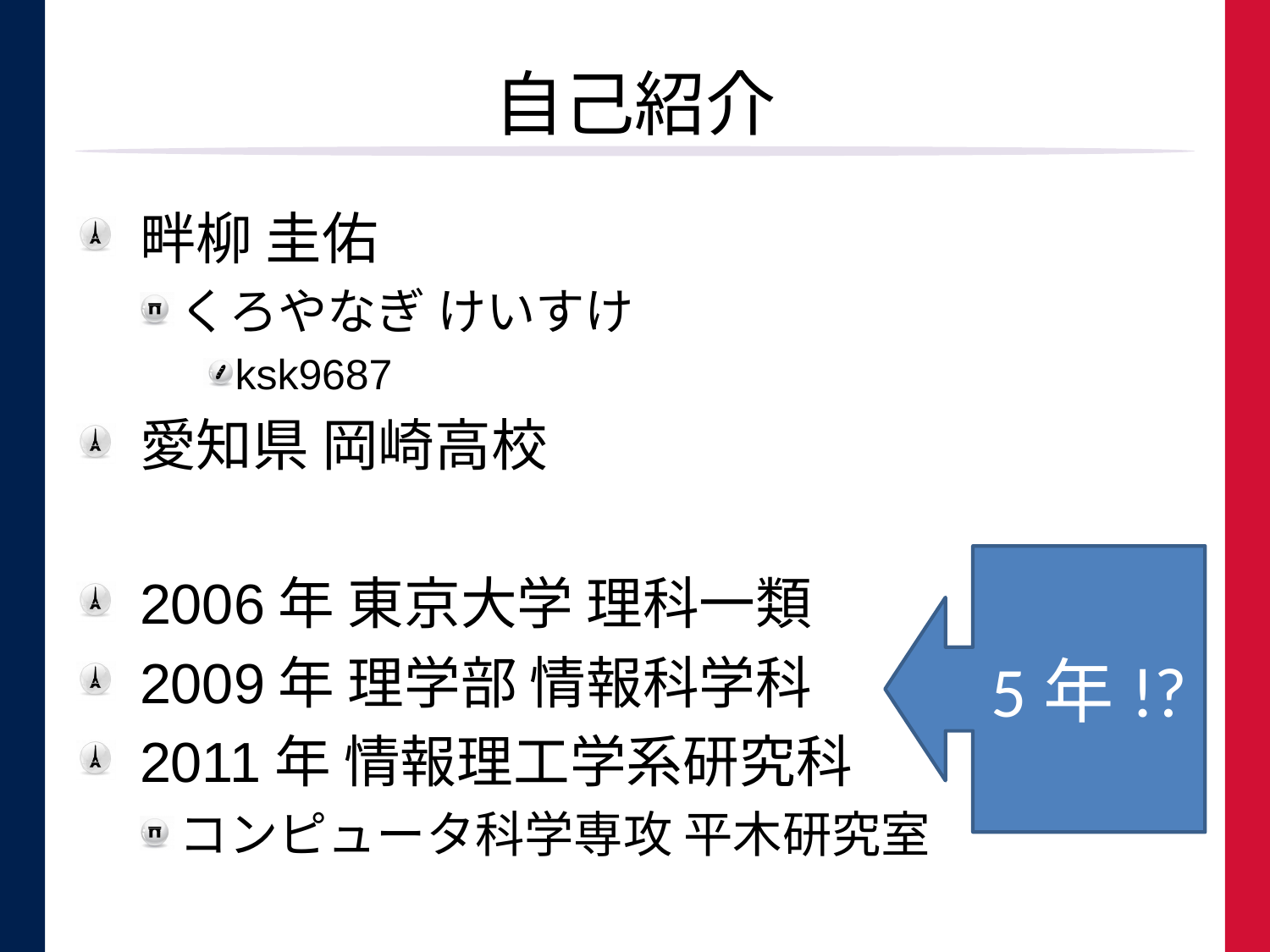

# 自己紹介
畔柳 圭佑
くろやなぎ けいすけ
ksk9687
愛知県 岡崎高校

2006年 東京大学 理科一類
2009年 理学部 情報科学科
2011年 情報理工学系研究科
コンピュータ科学専攻 平木研究室
5年!?